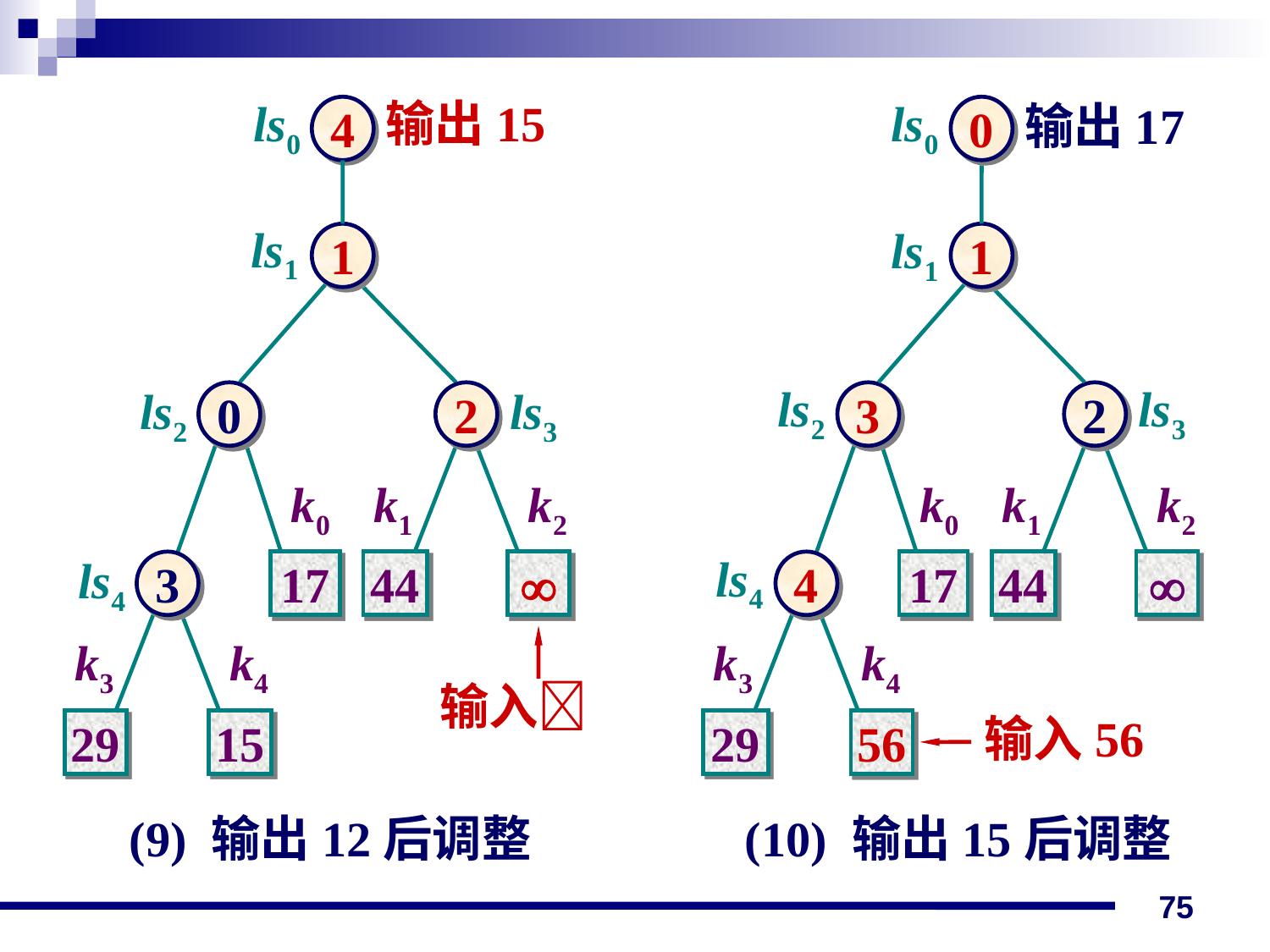

ls0
输出15
ls0
输出17
4
0

ls1
ls1
1
1

ls2
ls3
ls2
ls3
0
2
3
2

k0
k1
k2
k0
k1
k2
ls4
ls4
3
17
44
∞
4
17
44
∞

k3
k4

k3
k4
输入∞
输入56
29
15
29
56

(9) 输出12后调整                  (10) 输出15后调整
75